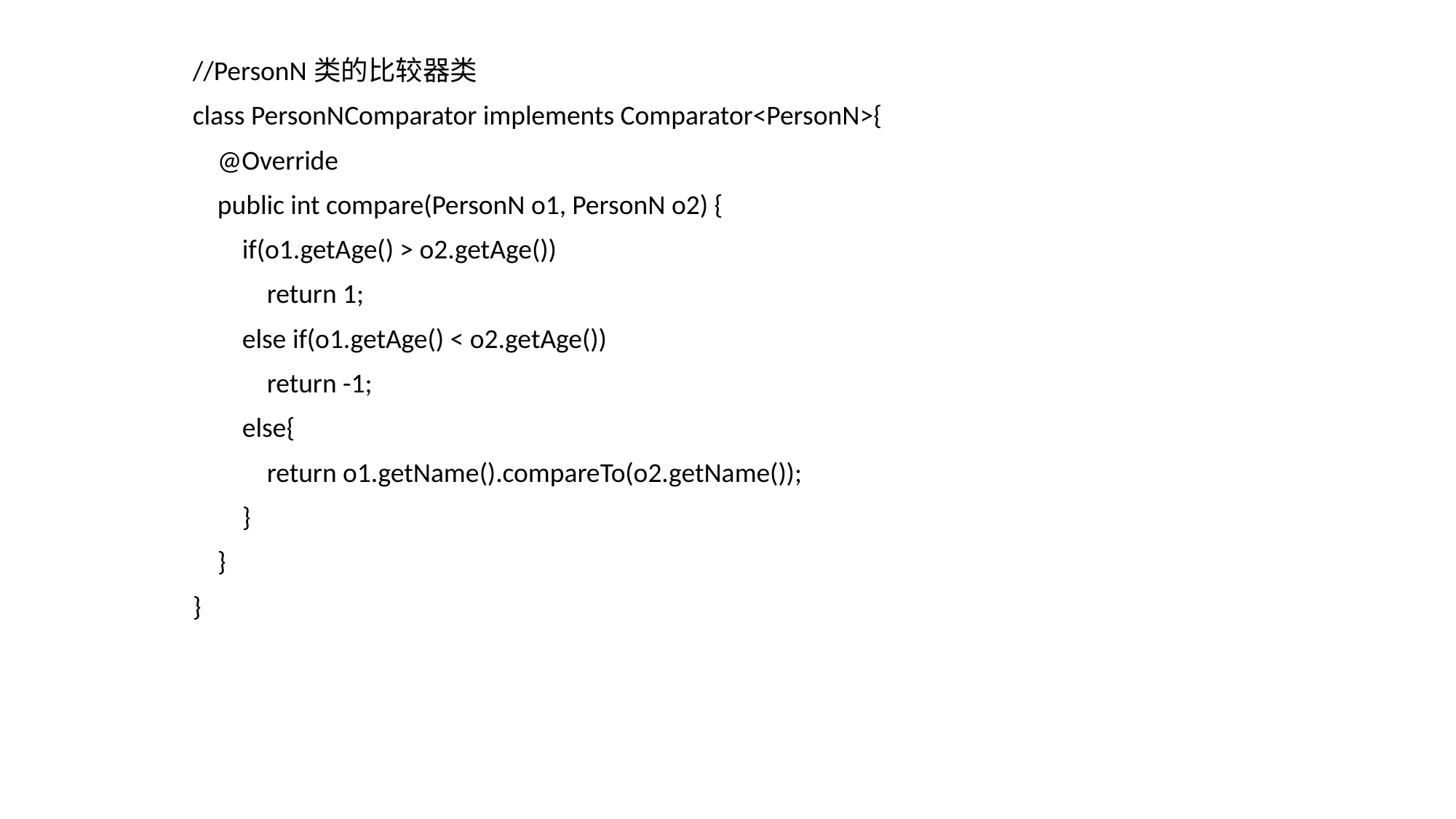

//PersonN类的比较器类
class PersonNComparator implements Comparator<PersonN>{
    @Override
    public int compare(PersonN o1, PersonN o2) {
        if(o1.getAge() > o2.getAge())
            return 1;
        else if(o1.getAge() < o2.getAge())
            return -1;
        else{
            return o1.getName().compareTo(o2.getName());
        }
    }
}